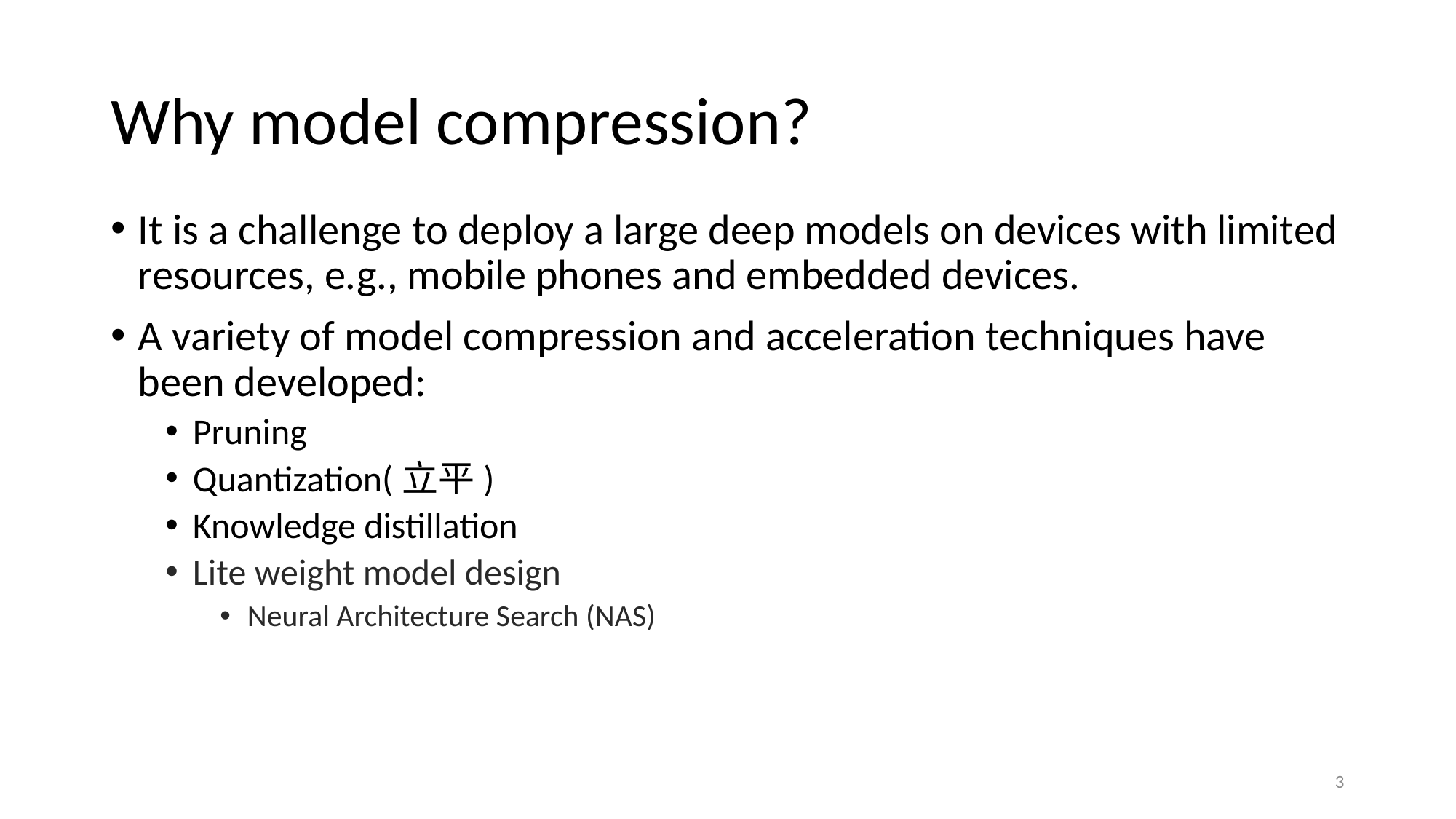

# Why model compression?
It is a challenge to deploy a large deep models on devices with limited resources, e.g., mobile phones and embedded devices.
A variety of model compression and acceleration techniques have been developed:
Pruning
Quantization(立平)
Knowledge distillation
Lite weight model design
Neural Architecture Search (NAS)

3